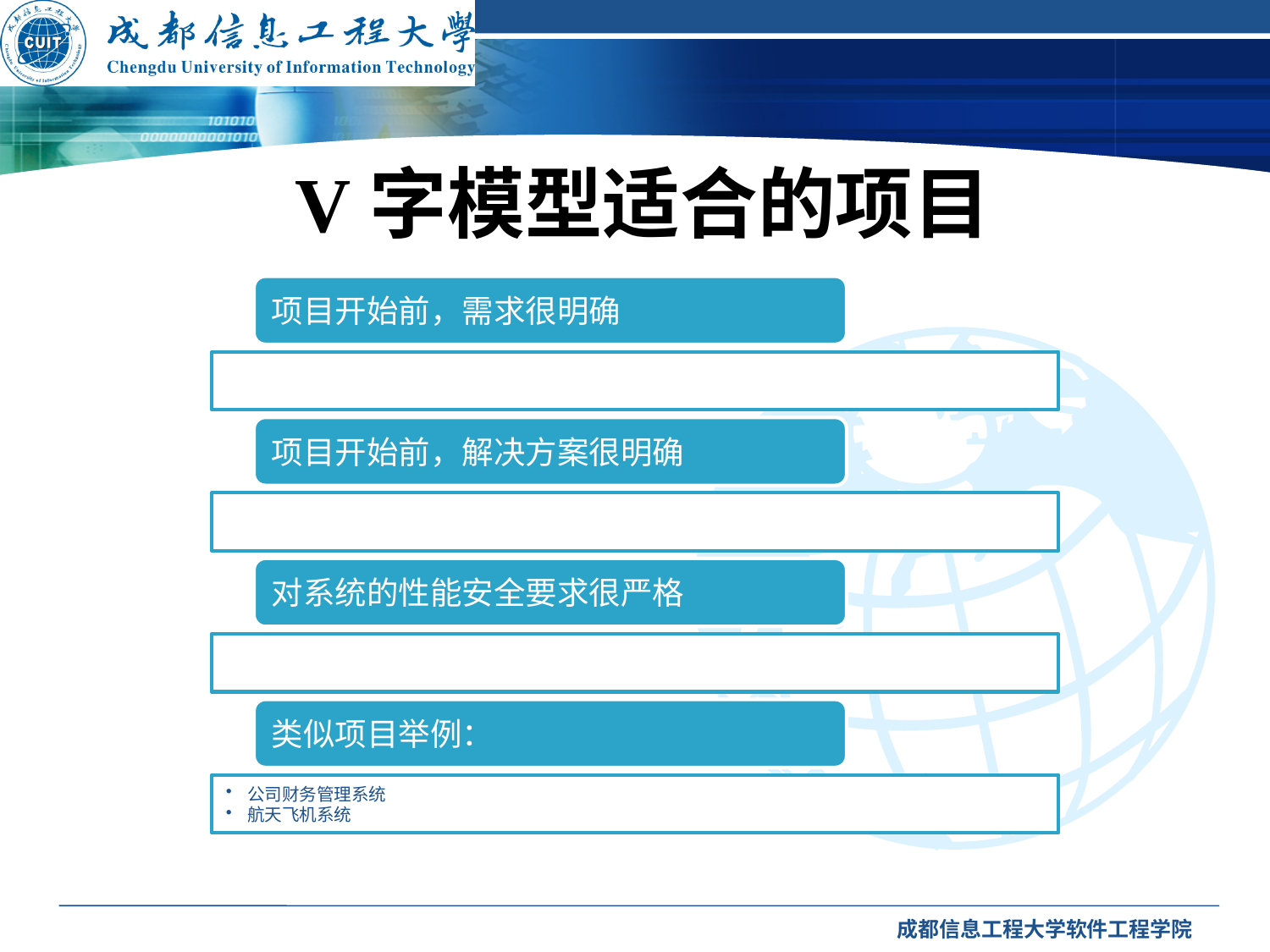

V字模型适合的项目
项目开始前，需求很明确
项目开始前，解决方案很明确
类似项目举例：
公司财务管理系统
航天飞机系统
对系统的性能安全要求很严格